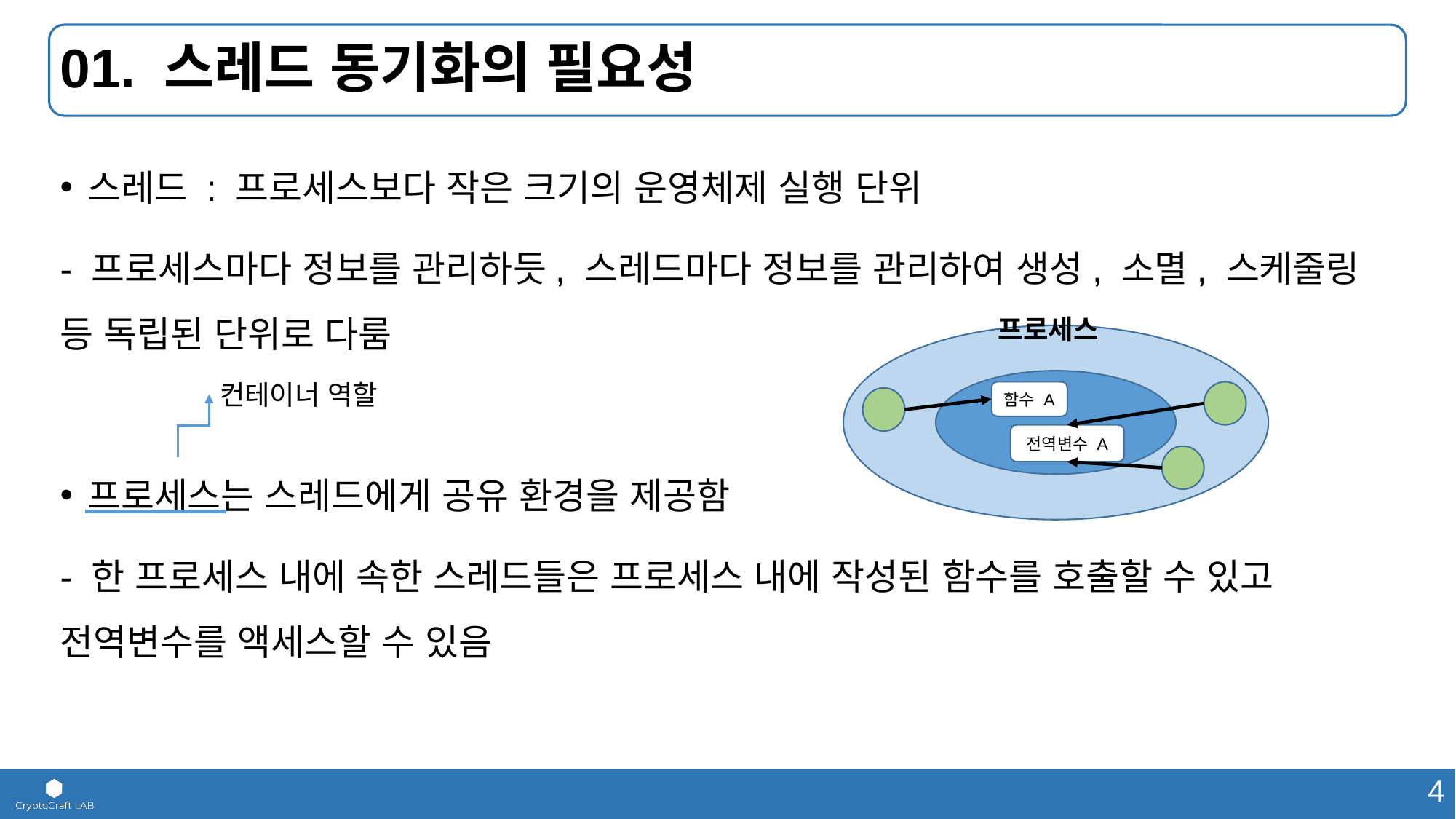

# 01. 스레드 동기화의 필요성
스레드 : 프로세스보다 작은 크기의 운영체제 실행 단위
- 프로세스마다 정보를 관리하듯, 스레드마다 정보를 관리하여 생성, 소멸, 스케줄링 등 독립된 단위로 다룸

프로세스는 스레드에게 공유 환경을 제공함
- 한 프로세스 내에 속한 스레드들은 프로세스 내에 작성된 함수를 호출할 수 있고 전역변수를 액세스할 수 있음
프로세스

컨테이너 역할
함수 A

전역변수 A